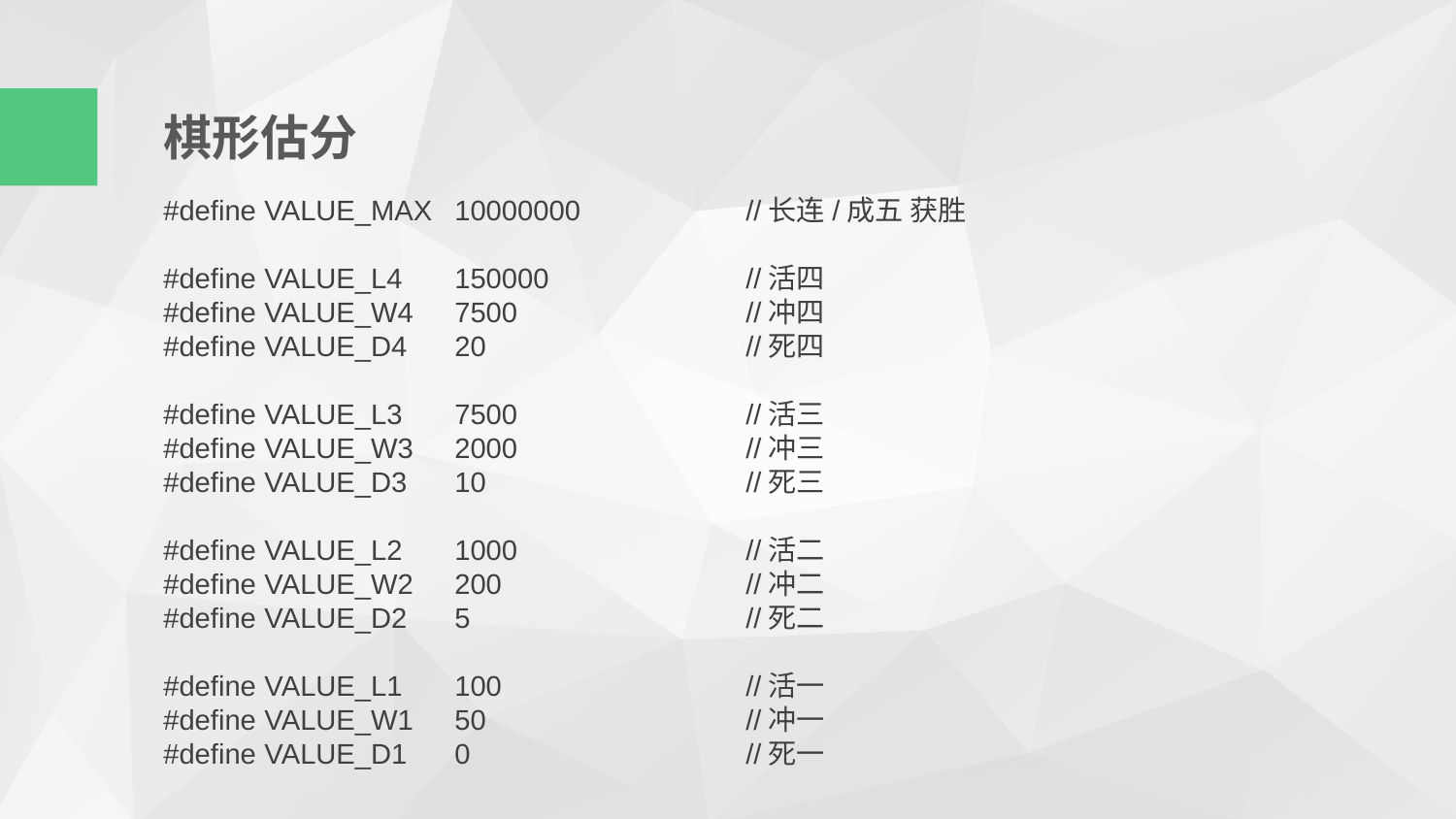

棋形估分
#define VALUE_MAX	10000000		//长连/成五 获胜

#define VALUE_L4	150000		//活四
#define VALUE_W4	7500		//冲四
#define VALUE_D4    	20		//死四

#define VALUE_L3	7500		//活三
#define VALUE_W3	2000		//冲三
#define VALUE_D3    	10		//死三

#define VALUE_L2	1000 		//活二
#define VALUE_W2	200 		//冲二
#define VALUE_D2    	5		//死二

#define VALUE_L1	100 		//活一
#define VALUE_W1	50 		//冲一
#define VALUE_D1    	0		//死一